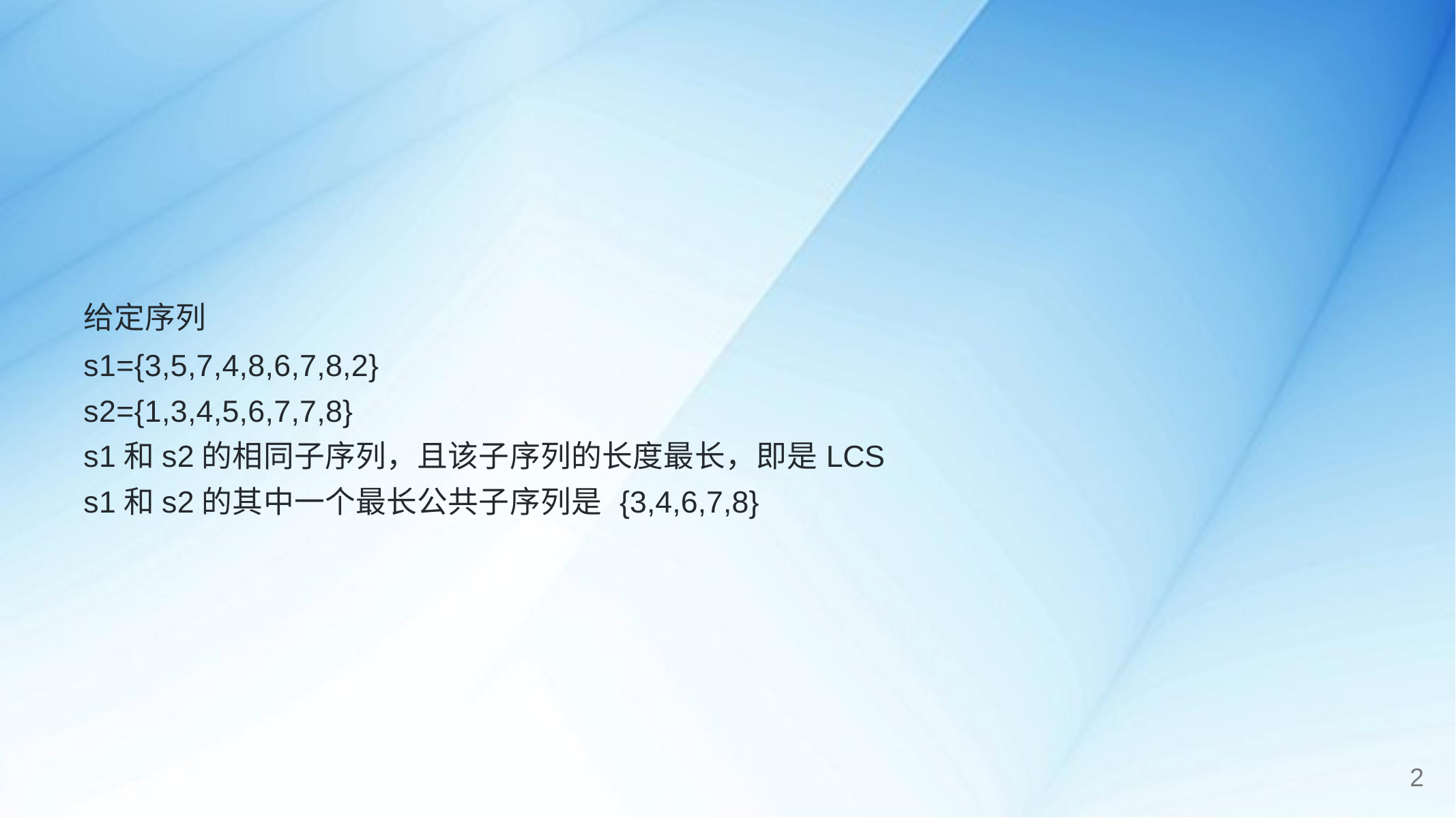

给定序列
s1={3,5,7,4,8,6,7,8,2}
s2={1,3,4,5,6,7,7,8}
s1和s2的相同子序列，且该子序列的长度最长，即是LCS
s1和s2的其中一个最长公共子序列是 {3,4,6,7,8}
2